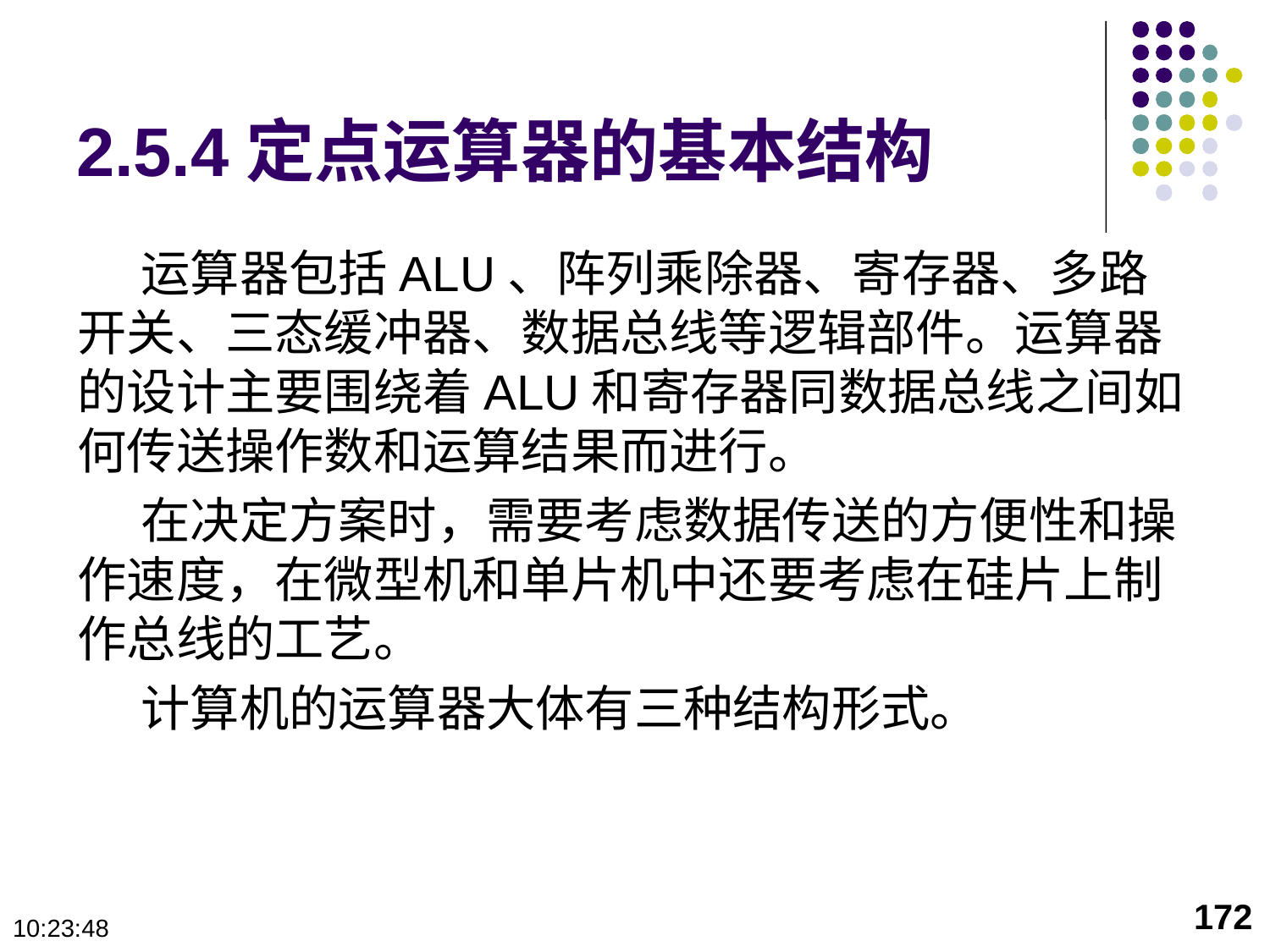

# 2.5.4定点运算器的基本结构
运算器包括ALU、阵列乘除器、寄存器、多路开关、三态缓冲器、数据总线等逻辑部件。运算器的设计主要围绕着ALU和寄存器同数据总线之间如何传送操作数和运算结果而进行。
在决定方案时，需要考虑数据传送的方便性和操作速度，在微型机和单片机中还要考虑在硅片上制作总线的工艺。
计算机的运算器大体有三种结构形式。
172
10:23:48